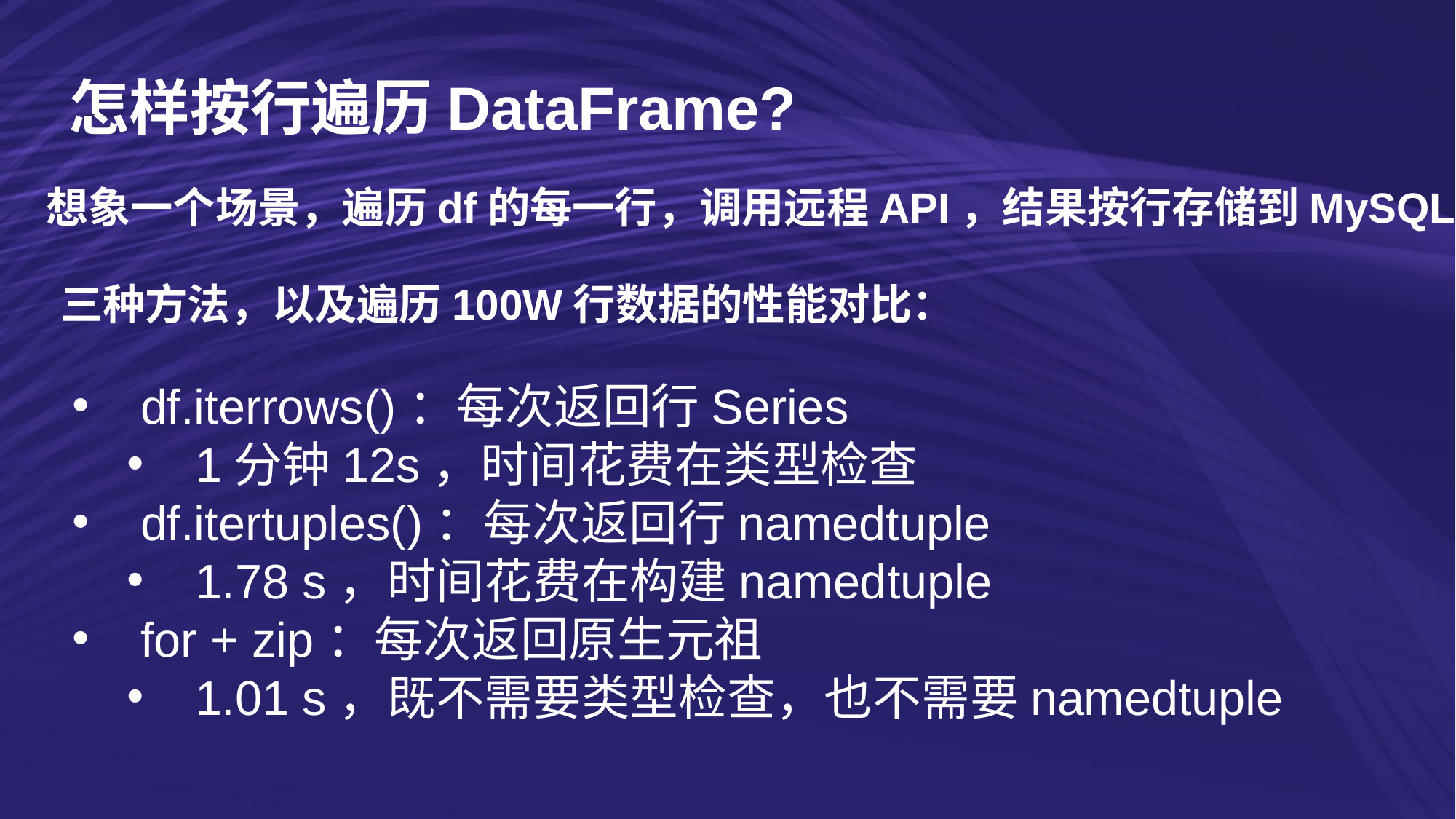

怎样按行遍历DataFrame?
想象一个场景，遍历df的每一行，调用远程API，结果按行存储到MySQL
三种方法，以及遍历100W行数据的性能对比：
df.iterrows()：每次返回行Series
1分钟12s，时间花费在类型检查
df.itertuples()：每次返回行namedtuple
1.78 s，时间花费在构建namedtuple
for + zip：每次返回原生元祖
1.01 s，既不需要类型检查，也不需要namedtuple